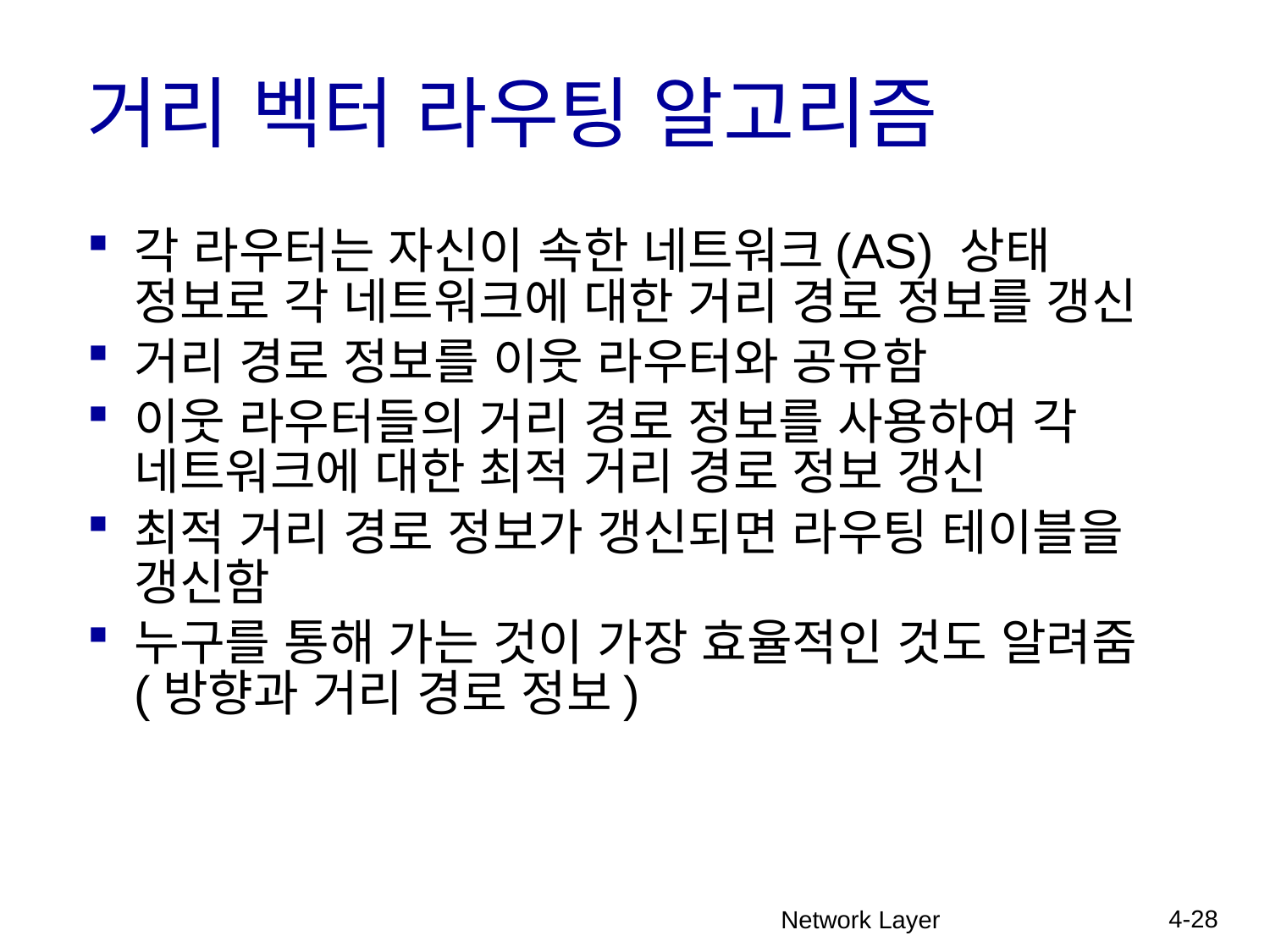

# 거리 벡터 라우팅 알고리즘
각 라우터는 자신이 속한 네트워크(AS) 상태 정보로 각 네트워크에 대한 거리 경로 정보를 갱신
거리 경로 정보를 이웃 라우터와 공유함
이웃 라우터들의 거리 경로 정보를 사용하여 각 네트워크에 대한 최적 거리 경로 정보 갱신
최적 거리 경로 정보가 갱신되면 라우팅 테이블을 갱신함
누구를 통해 가는 것이 가장 효율적인 것도 알려줌 (방향과 거리 경로 정보)
4-28
Network Layer